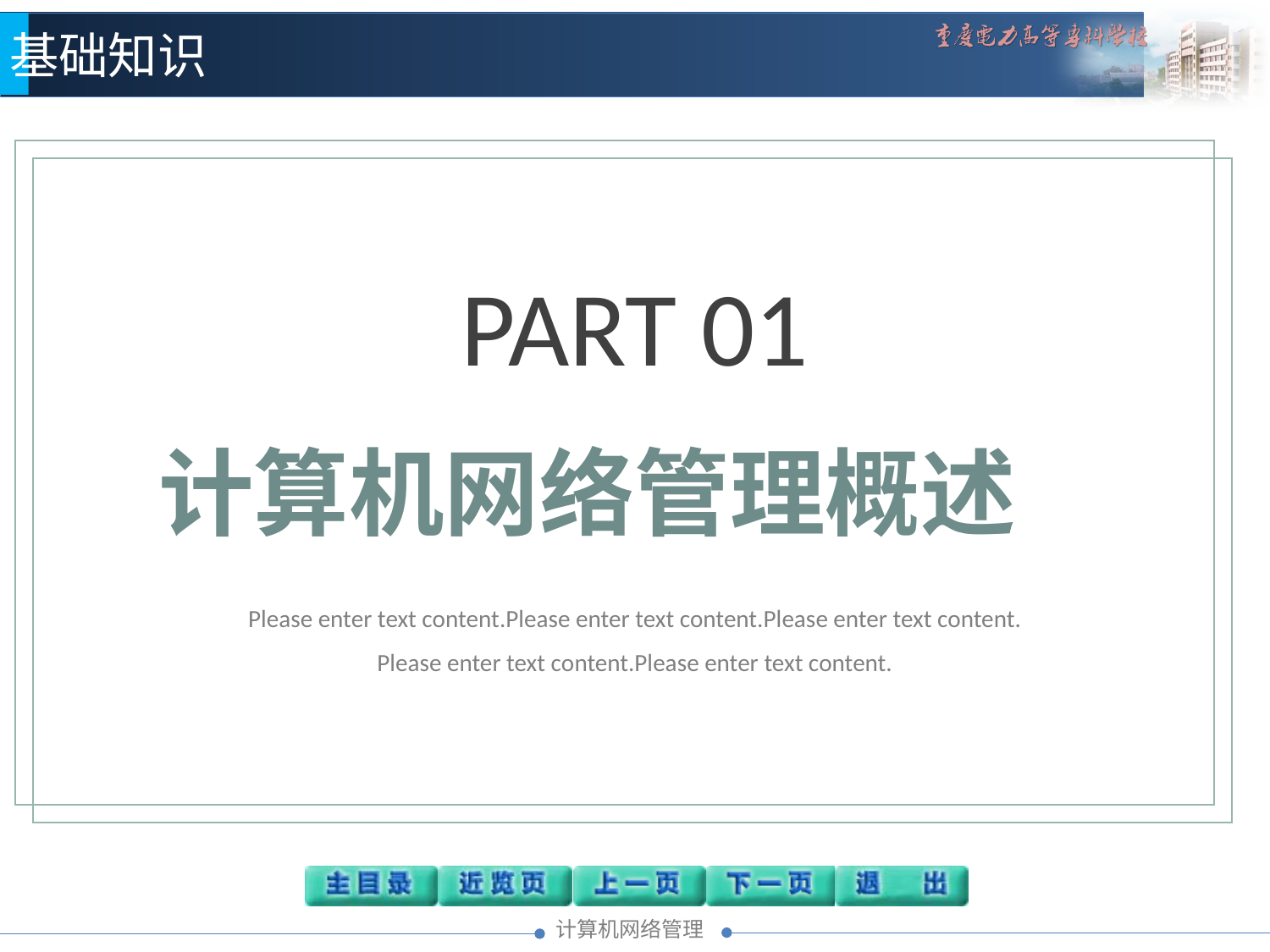

基础知识

PART 01
计算机网络管理概述
Please enter text content.Please enter text content.Please enter text content.
Please enter text content.Please enter text content.
02
01
03
04
05